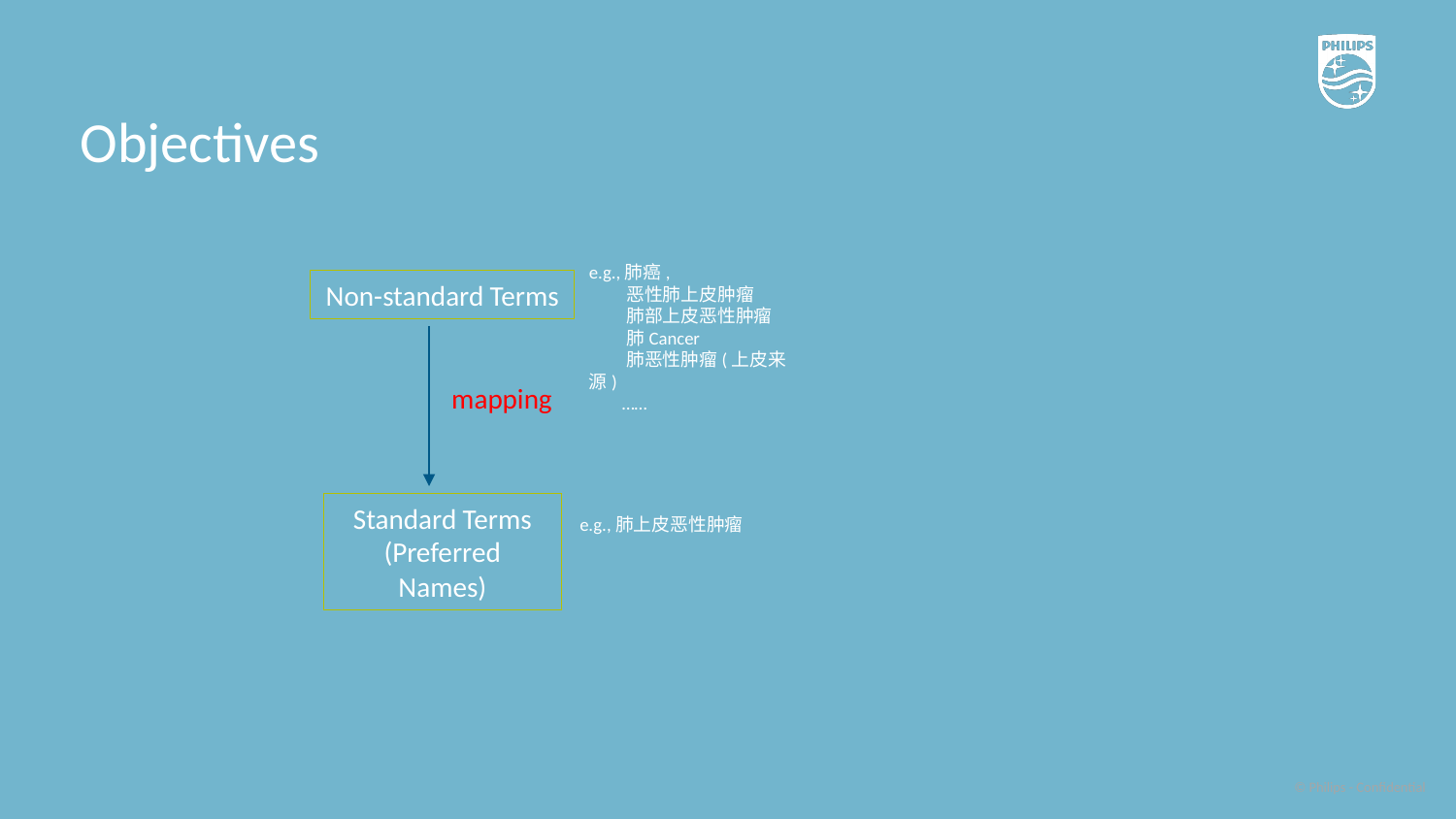

Objectives
e.g.,肺癌,
        恶性肺上皮肿瘤
        肺部上皮恶性肿瘤
        肺Cancer
        肺恶性肿瘤(上皮来源)
        ……
Non-standard Terms
mapping

Standard Terms
(Preferred Names)
e.g.,肺上皮恶性肿瘤